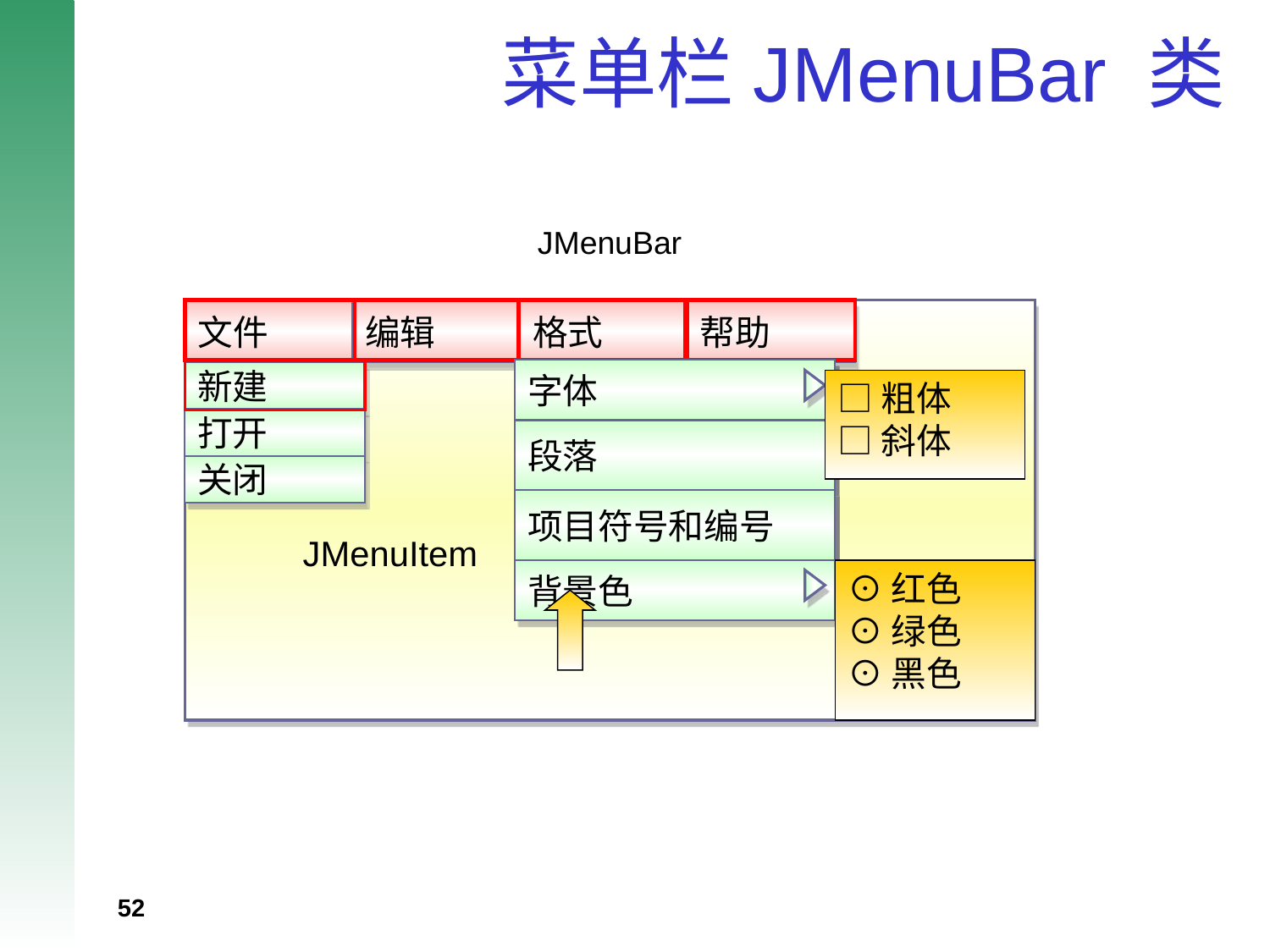

# 菜单栏JMenuBar 类
JMenuBar

文件
编辑
格式
帮助
新建
打开
关闭

字体
段落
项目符号和编号
背景色

□粗体
□斜体
JMenu
JMenuItem
⊙红色
⊙绿色
⊙黑色

52